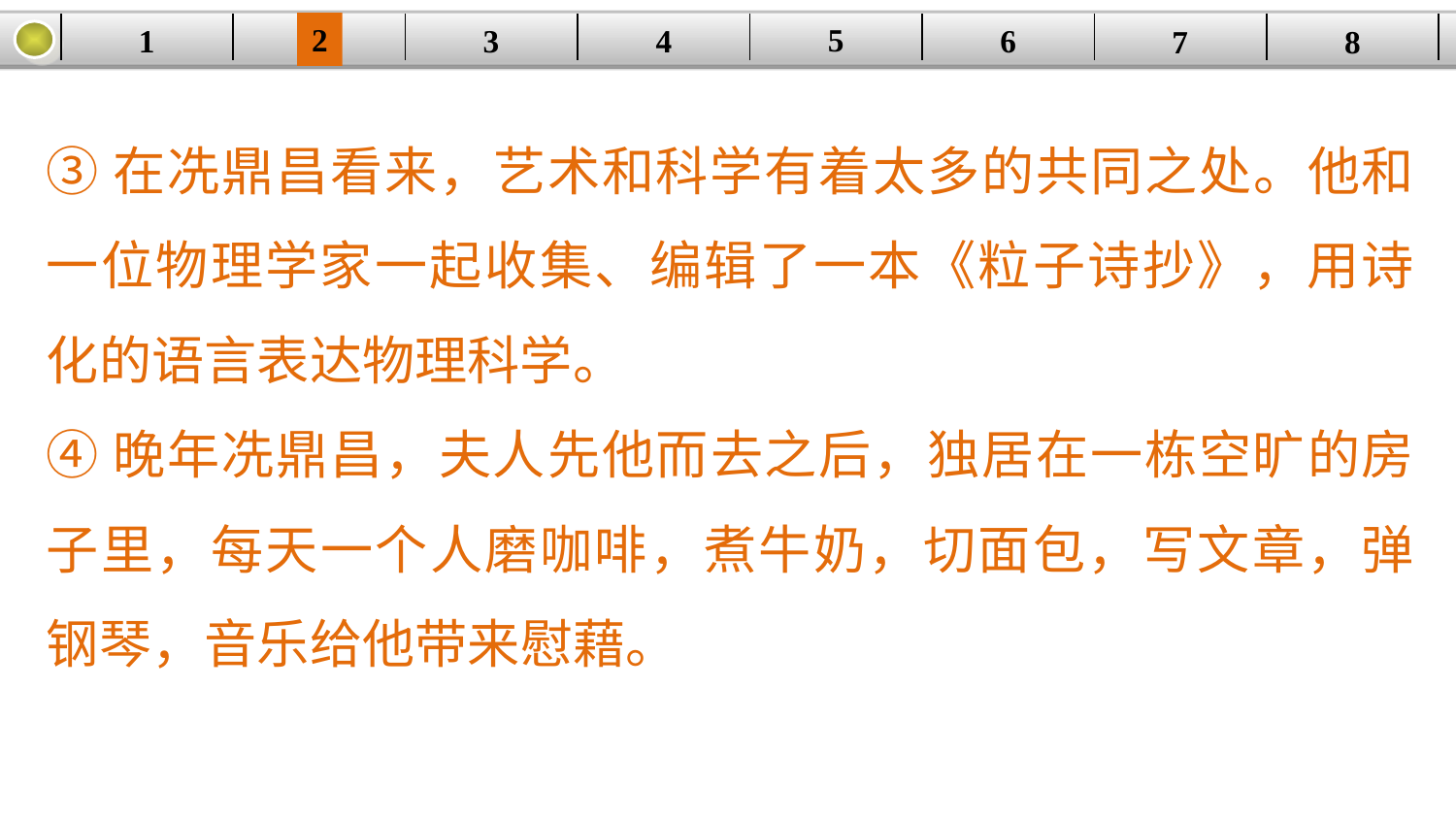

5
2
1
4
6
|  |  |  |  |  |  |  |  |
| --- | --- | --- | --- | --- | --- | --- | --- |
3
8
7

③在冼鼎昌看来，艺术和科学有着太多的共同之处。他和一位物理学家一起收集、编辑了一本《粒子诗抄》，用诗化的语言表达物理科学。
④晚年冼鼎昌，夫人先他而去之后，独居在一栋空旷的房子里，每天一个人磨咖啡，煮牛奶，切面包，写文章，弹钢琴，音乐给他带来慰藉。